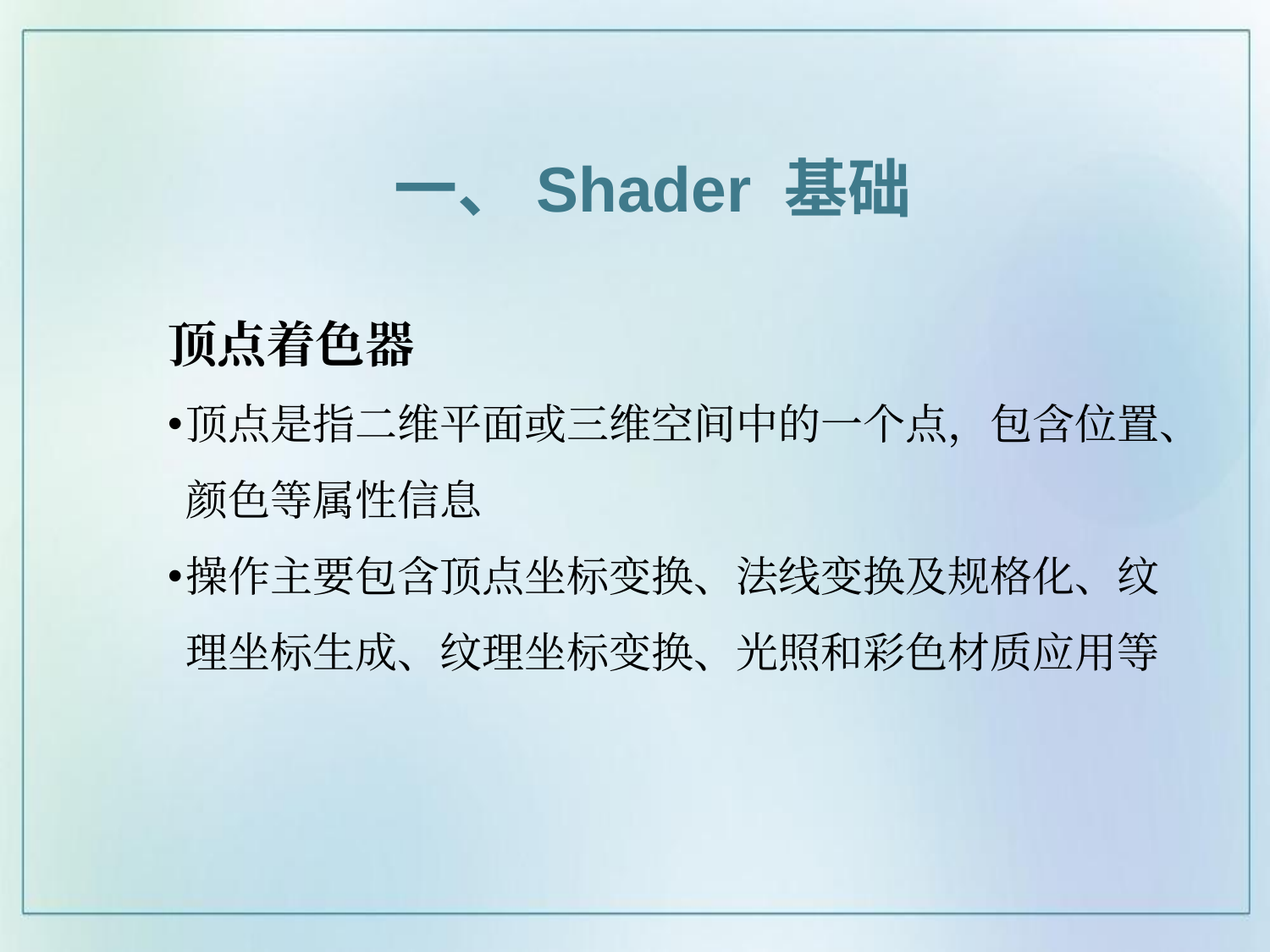

一、Shader 基础
顶点着色器
顶点是指二维平面或三维空间中的一个点，包含位置、颜色等属性信息
操作主要包含顶点坐标变换、法线变换及规格化、纹理坐标生成、纹理坐标变换、光照和彩色材质应用等